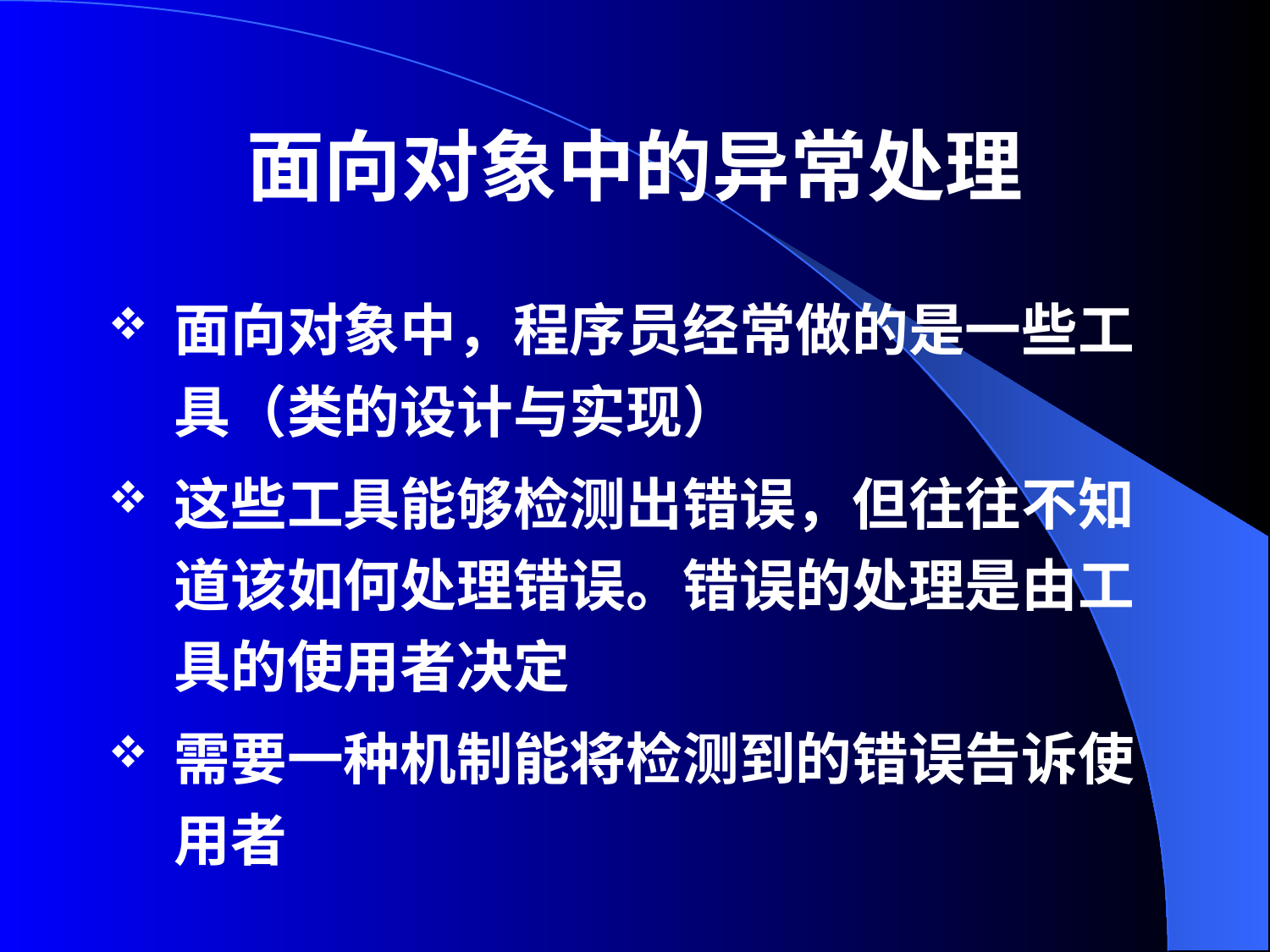

# 面向对象中的异常处理
面向对象中，程序员经常做的是一些工具（类的设计与实现）
这些工具能够检测出错误，但往往不知道该如何处理错误。错误的处理是由工具的使用者决定
需要一种机制能将检测到的错误告诉使用者